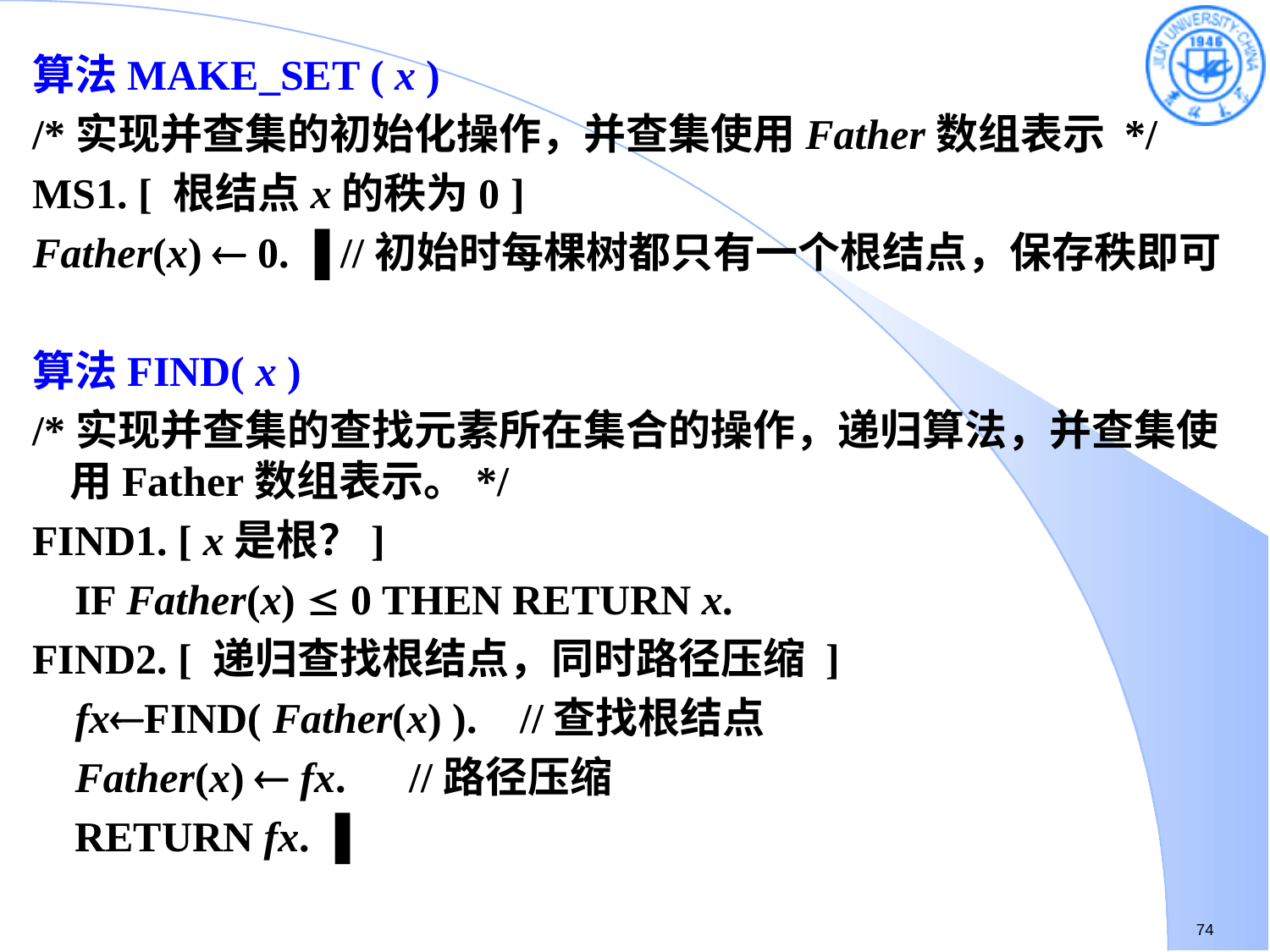

算法MAKE_SET ( x )
/*实现并查集的初始化操作，并查集使用Father数组表示 */
MS1. [ 根结点x的秩为0 ]
Father(x) ← 0. ▐ //初始时每棵树都只有一个根结点，保存秩即可

算法FIND( x )
/*实现并查集的查找元素所在集合的操作，递归算法，并查集使用Father数组表示。*/
FIND1. [ x是根？]
    IF Father(x) ≤ 0 THEN RETURN x.
FIND2. [ 递归查找根结点，同时路径压缩 ]
    fx←FIND( Father(x) ).    //查找根结点
    Father(x) ← fx.      //路径压缩
    RETURN fx. ▐